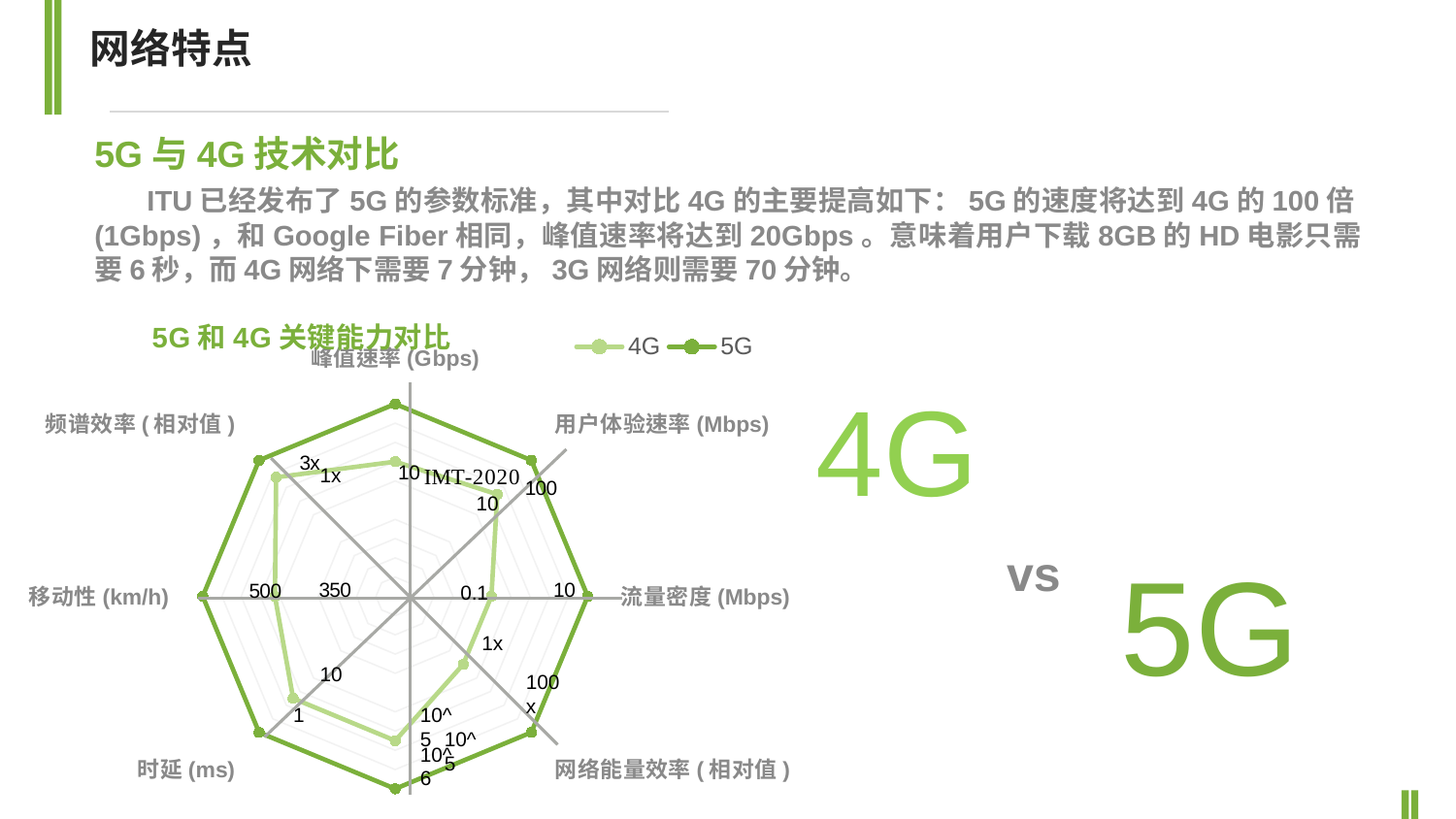

网络特点
5G与4G技术对比
     ITU已经发布了5G的参数标准，其中对比4G的主要提高如下：5G的速度将达到4G的100倍(1Gbps)，和Google Fiber相同，峰值速率将达到20Gbps。意味着用户下载8GB的HD电影只需要6秒，而4G网络下需要7分钟，3G网络则需要70分钟。

### Chart: 5G和4G关键能力对比

| Category | 4G | 5G |
|---|---|---|
| 峰值速率(Gbps) | 28.0 | 40.0 |
| 用户体验速率(Mbps) | 30.0 | 40.0 |
| 流量密度(Mbps) | 20.0 | 40.0 |
| 网络能量效率(相对值) | 20.0 | 40.0 |
| 连接数密度(/km^2) | 30.0 | 40.0 |
| 时延(ms) | 30.0 | 40.0 |
| 移动性(km/h) | 25.0 | 40.0 |
| 频谱效率(相对值) | 35.0 | 40.0 |
10
1x
10
10
0.1
1x
10
100x
10^5
1
10^6
4G
5G
vs
10^5